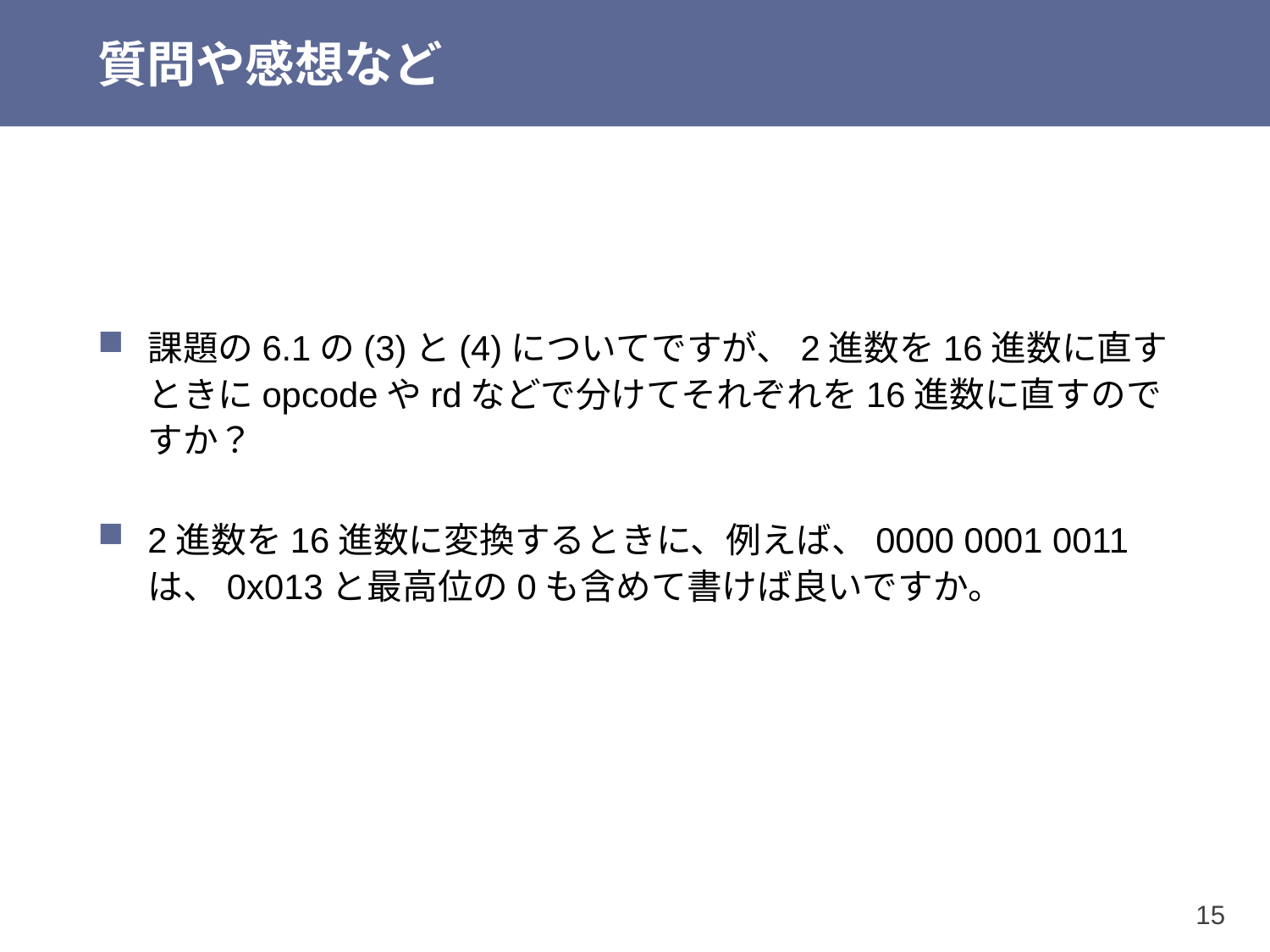

# 質問や感想など
課題の6.1の(3)と(4)についてですが、2進数を16進数に直すときにopcodeやrdなどで分けてそれぞれを16進数に直すのですか？
2進数を16進数に変換するときに、例えば、0000 0001 0011 は、0x013と最高位の0も含めて書けば良いですか。